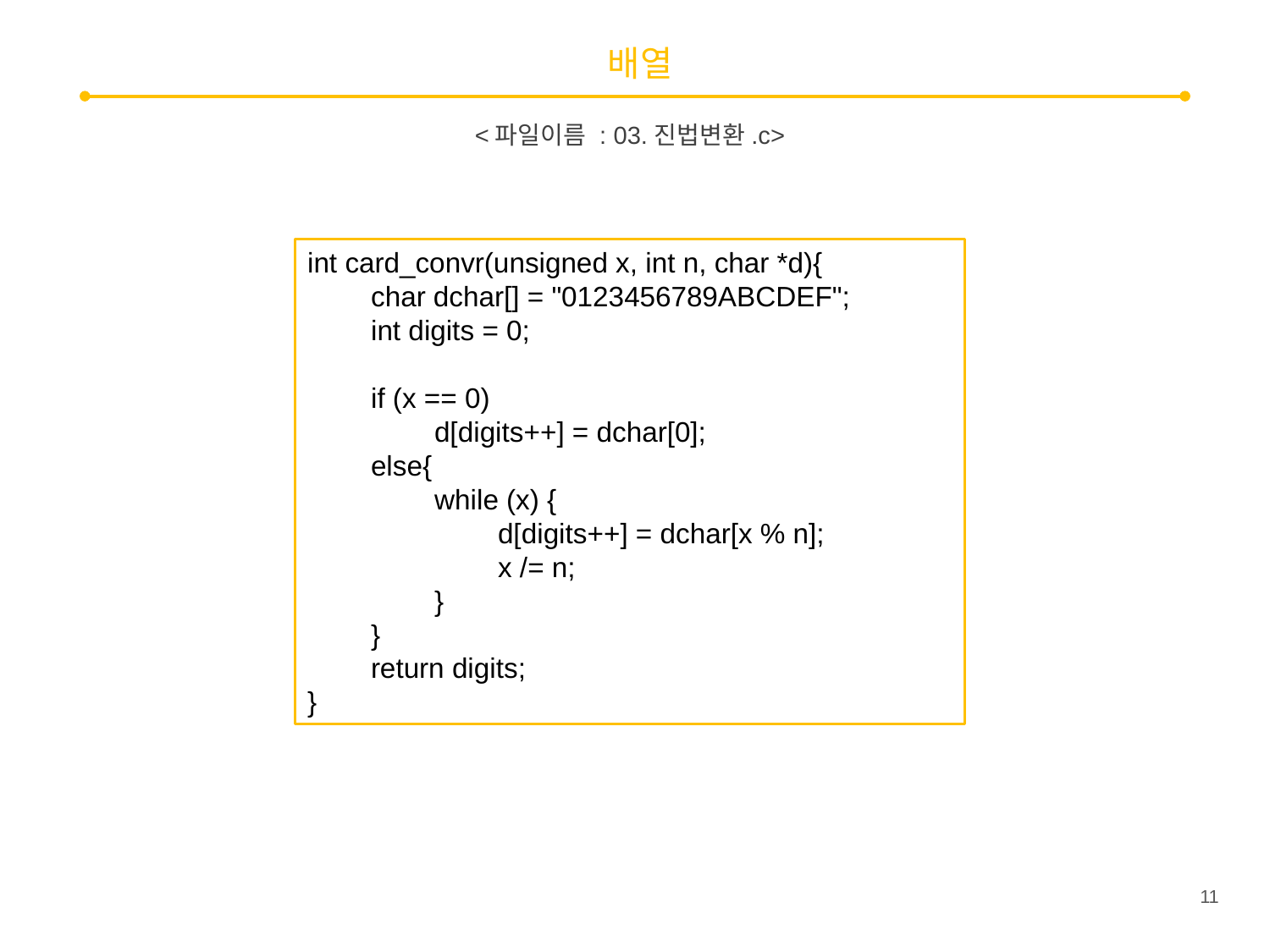

# 배열
<파일이름 : 03.진법변환.c>
int card_convr(unsigned x, int n, char *d){
char dchar[] = "0123456789ABCDEF";
int digits = 0;

if (x == 0)
d[digits++] = dchar[0];
else{
while (x) {
d[digits++] = dchar[x % n];
x /= n;
}
}
return digits;
}